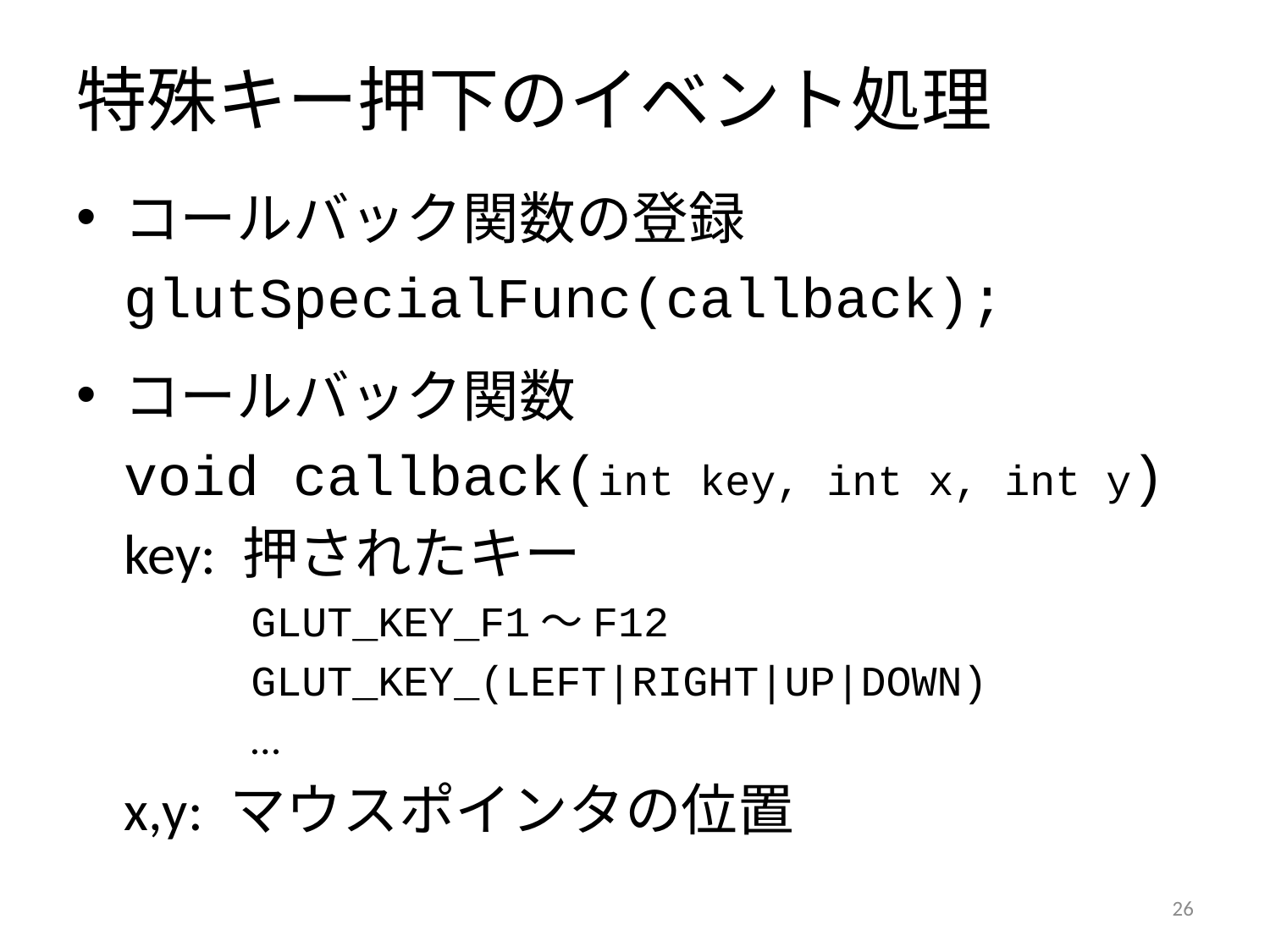

# 特殊キー押下のイベント処理
コールバック関数の登録
	glutSpecialFunc(callback);

コールバック関数
	void callback(int key, int x, int y)
	key: 押されたキー
		GLUT_KEY_F1～F12
		GLUT_KEY_(LEFT|RIGHT|UP|DOWN)
		…
	x,y: マウスポインタの位置
26